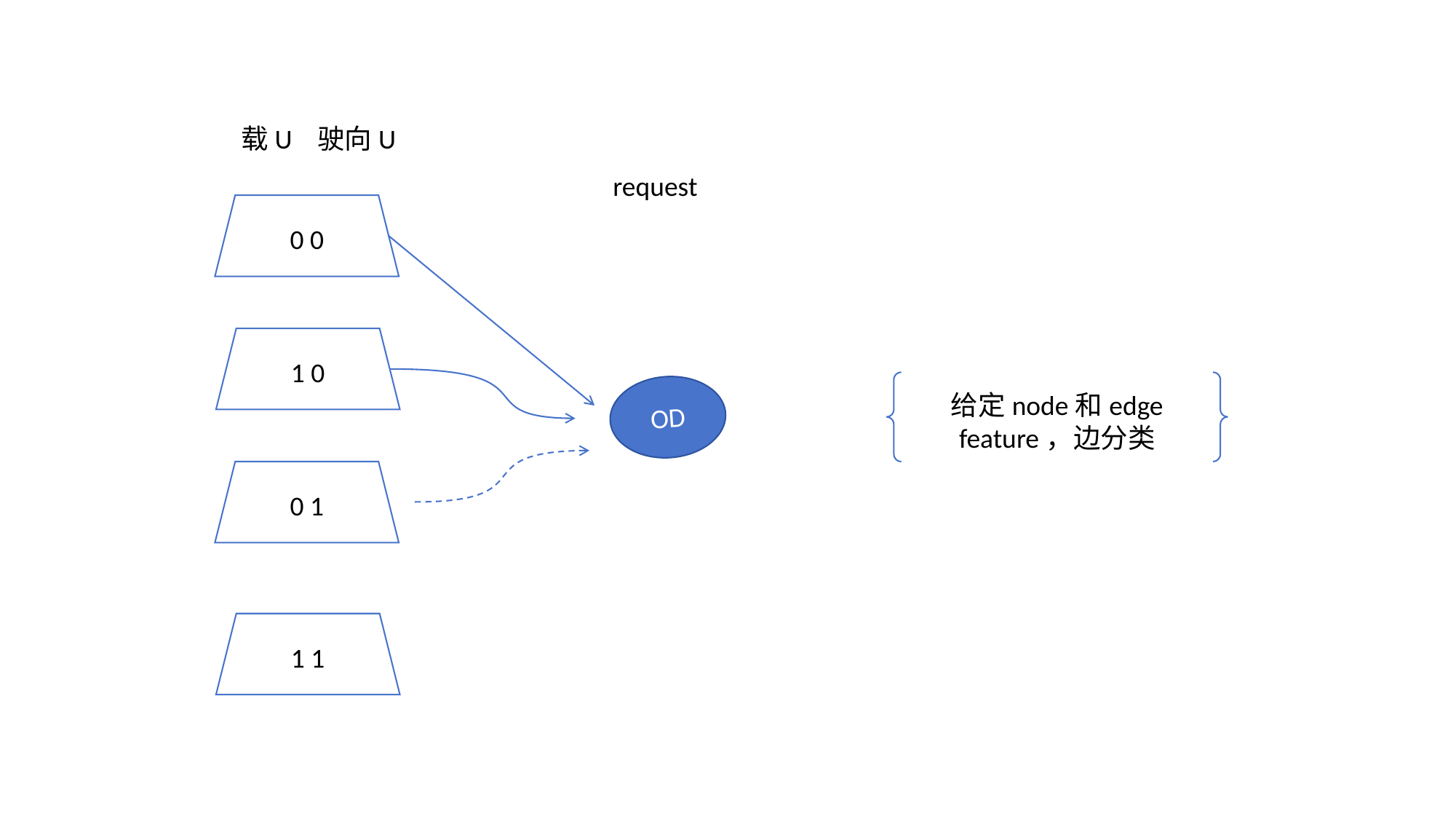

载U   驶向U
request
0 0
1 0
给定node和edge feature，边分类
OD
0 1
1 1